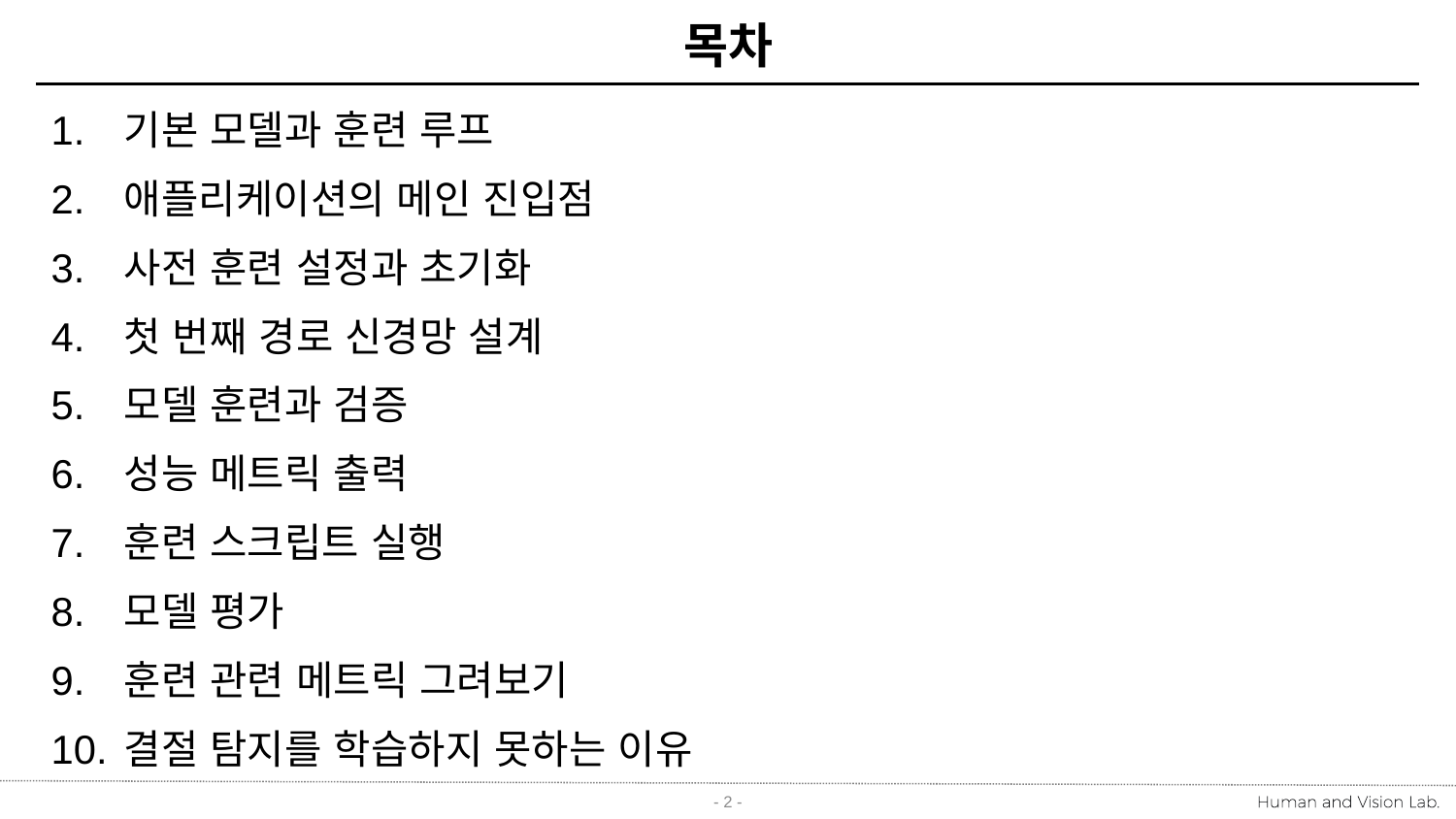

# 목차
기본 모델과 훈련 루프
애플리케이션의 메인 진입점
사전 훈련 설정과 초기화
첫 번째 경로 신경망 설계
모델 훈련과 검증
성능 메트릭 출력
훈련 스크립트 실행
모델 평가
훈련 관련 메트릭 그려보기
결절 탐지를 학습하지 못하는 이유
- 2 -